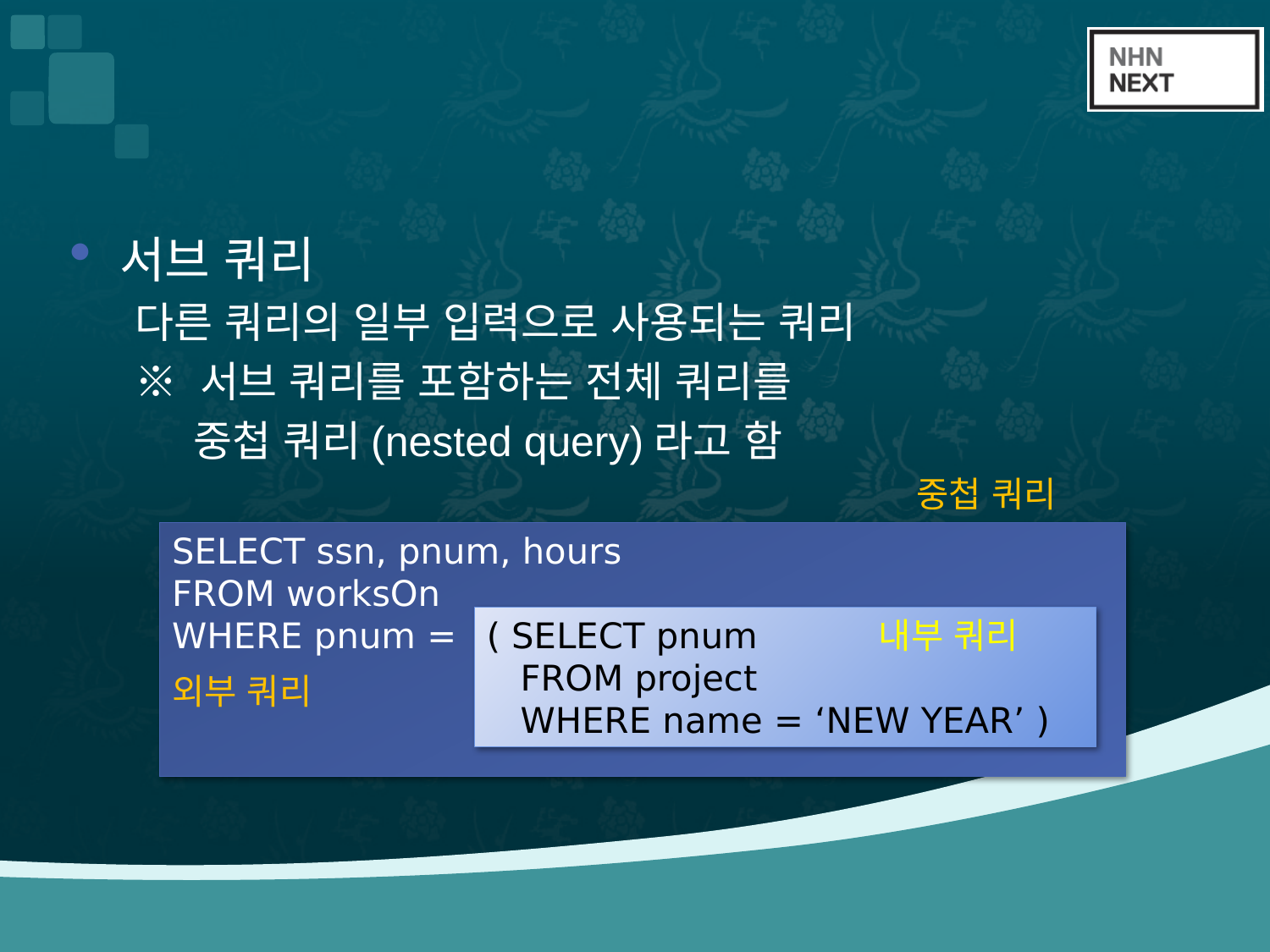

#
서브 쿼리
다른 쿼리의 일부 입력으로 사용되는 쿼리
※ 서브 쿼리를 포함하는 전체 쿼리를
    중첩 쿼리(nested query)라고 함
중첩 쿼리
SELECT ssn, pnum, hours
FROM worksOn
WHERE pnum =

( SELECT pnum
   FROM project
   WHERE name = ‘NEW YEAR’ )
내부 쿼리
외부 쿼리